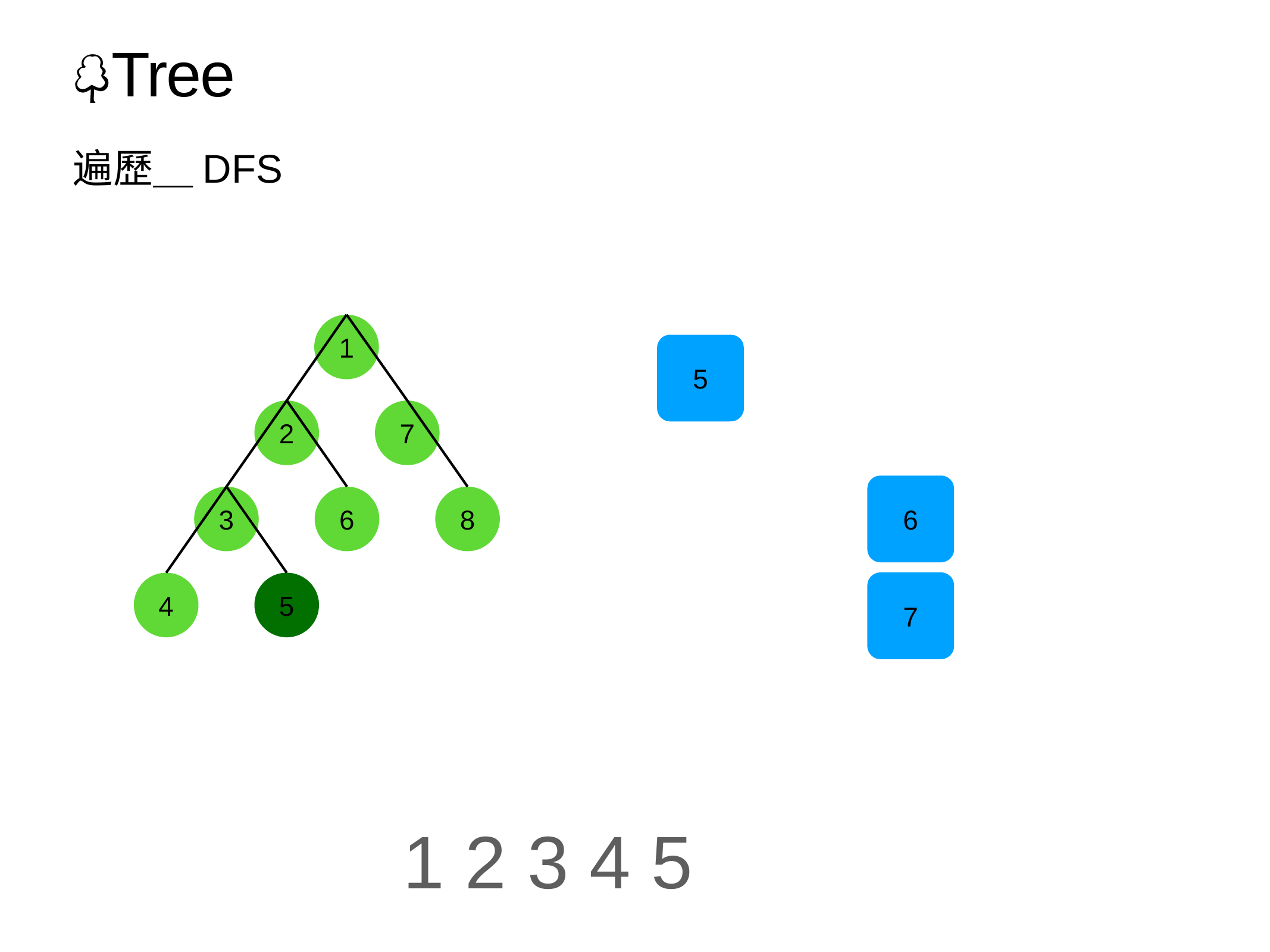

# 🌳Tree
遍歷＿DFS
1
5
2
7
6
3
6
8
7
4
5
1 2 3 4 5